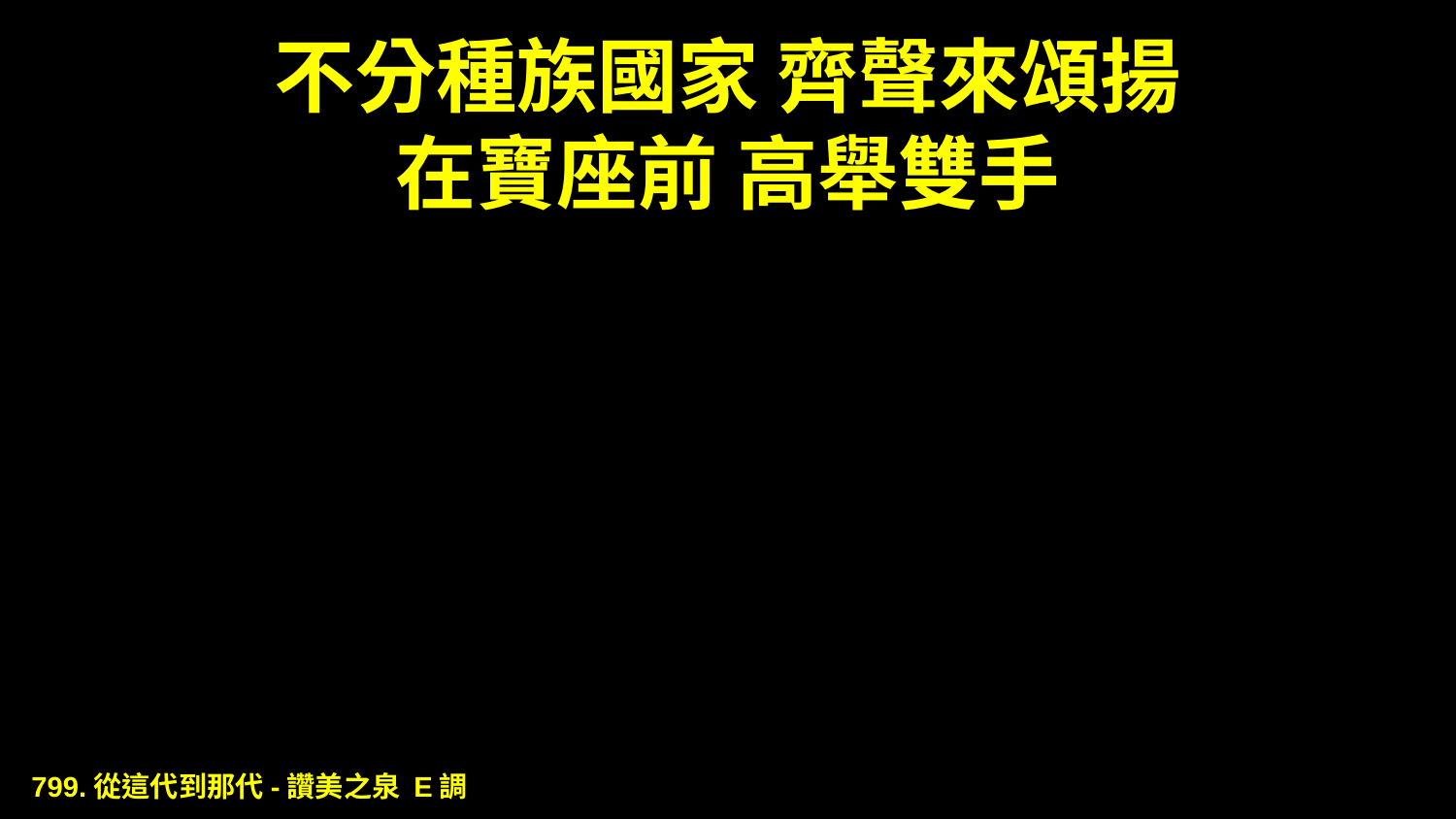

# 不分種族國家 齊聲來頌揚 在寶座前 高舉雙手
799.從這代到那代-讚美之泉 E調